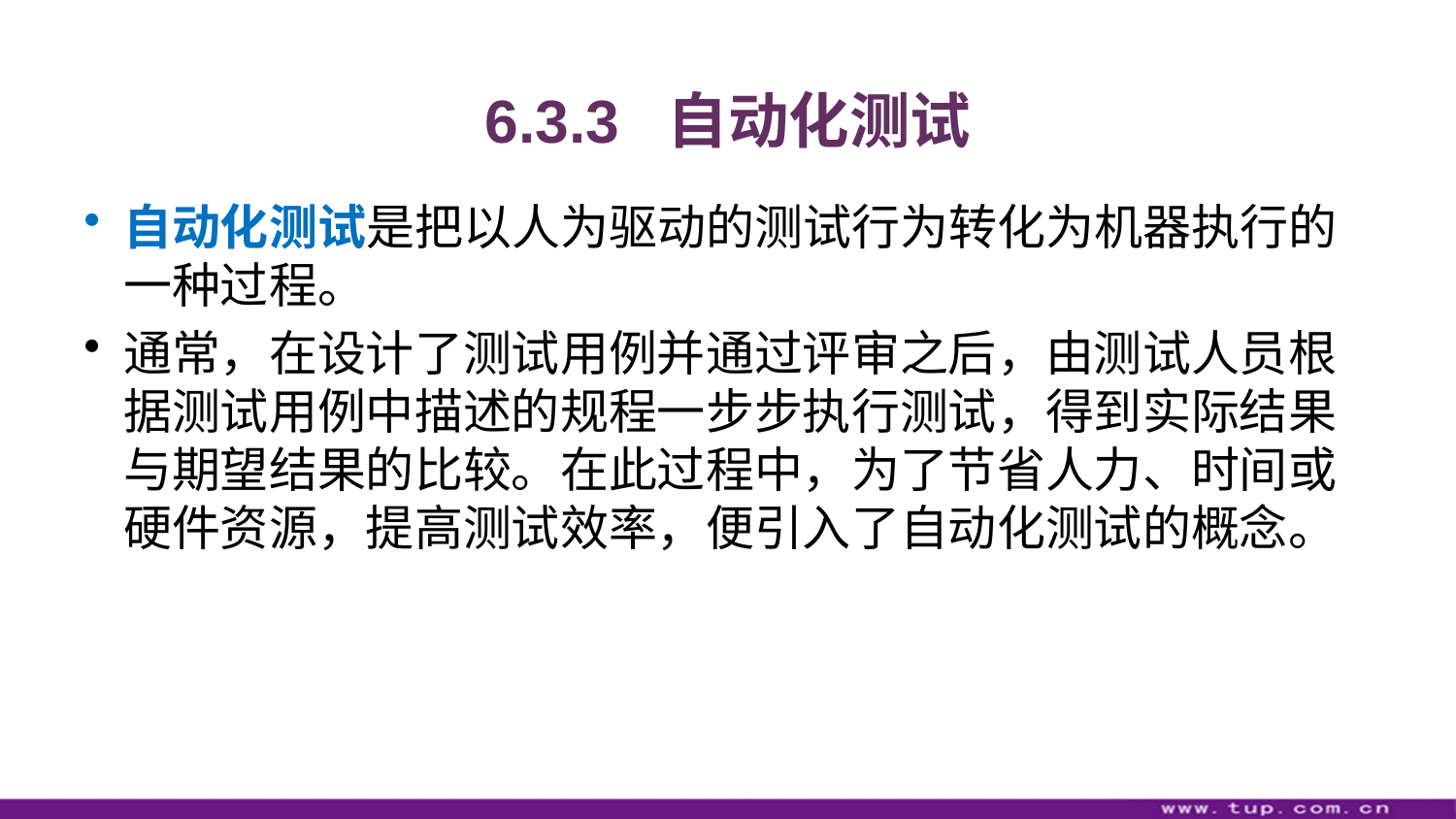

# 6.3.3  自动化测试
自动化测试是把以人为驱动的测试行为转化为机器执行的一种过程。
通常，在设计了测试用例并通过评审之后，由测试人员根据测试用例中描述的规程一步步执行测试，得到实际结果与期望结果的比较。在此过程中，为了节省人力、时间或硬件资源，提高测试效率，便引入了自动化测试的概念。